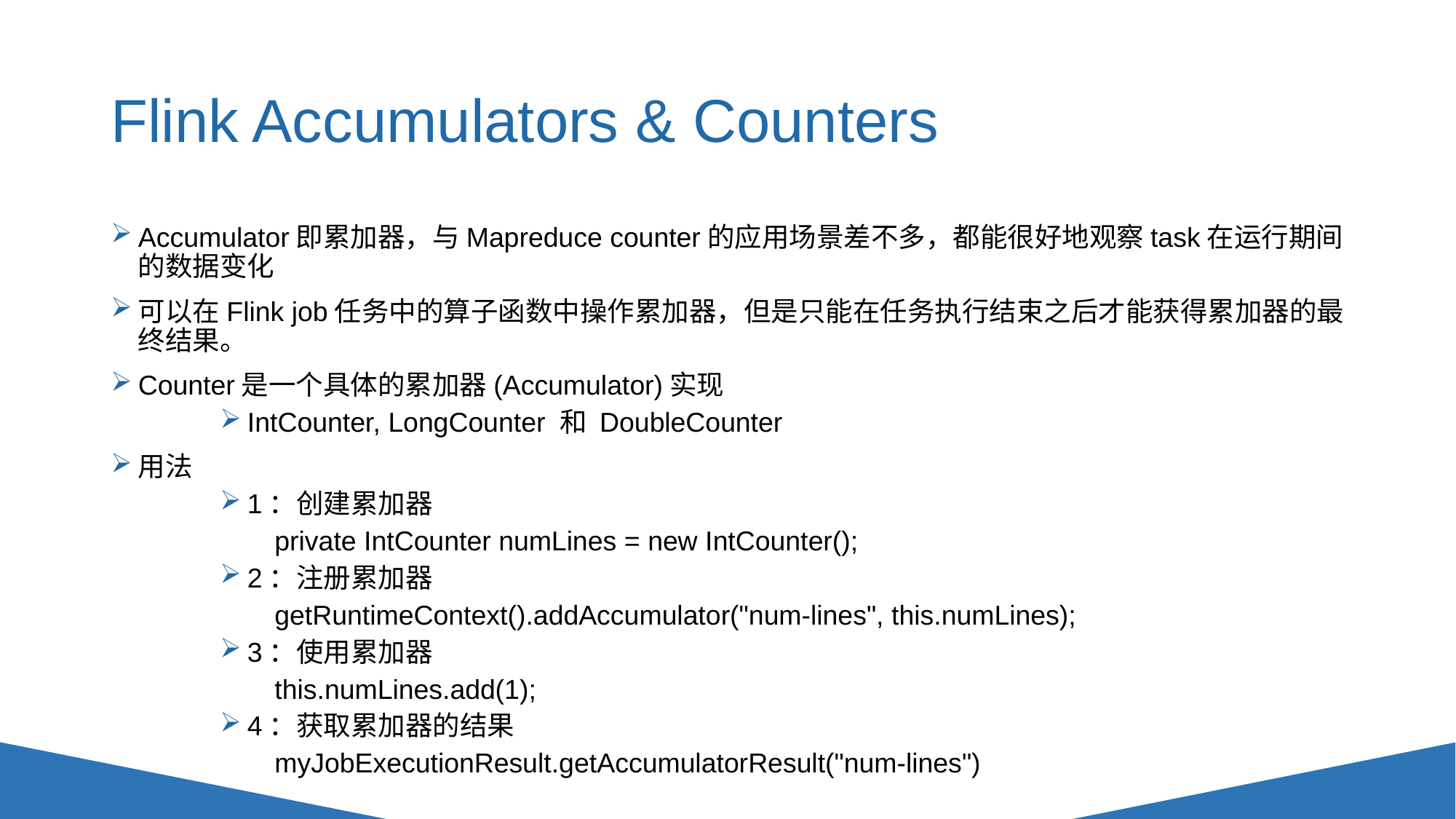

# Flink Accumulators & Counters
Accumulator即累加器，与Mapreduce counter的应用场景差不多，都能很好地观察task在运行期间的数据变化
可以在Flink job任务中的算子函数中操作累加器，但是只能在任务执行结束之后才能获得累加器的最终结果。
Counter是一个具体的累加器(Accumulator)实现
IntCounter, LongCounter 和 DoubleCounter
用法
1：创建累加器
private IntCounter numLines = new IntCounter();
2：注册累加器
getRuntimeContext().addAccumulator("num-lines", this.numLines);
3：使用累加器
this.numLines.add(1);
4：获取累加器的结果
myJobExecutionResult.getAccumulatorResult("num-lines")